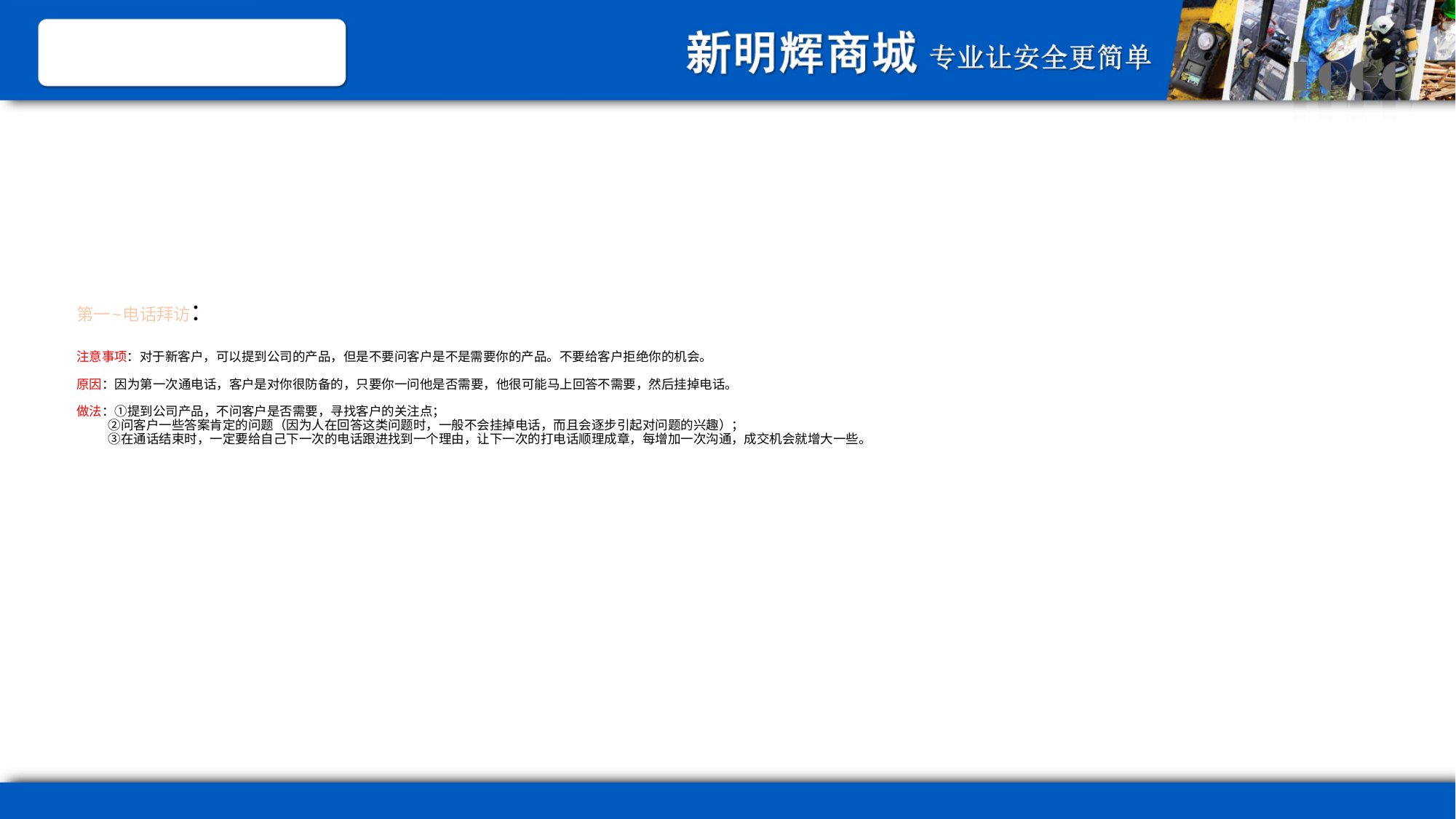

行业e
# 第一~电话拜访： 注意事项：对于新客户，可以提到公司的产品，但是不要问客户是不是需要你的产品。不要给客户拒绝你的机会。 原因：因为第一次通电话，客户是对你很防备的，只要你一问他是否需要，他很可能马上回答不需要，然后挂掉电话。 做法：①提到公司产品，不问客户是否需要，寻找客户的关注点； ②问客户一些答案肯定的问题（因为人在回答这类问题时，一般不会挂掉电话，而且会逐步引起对问题的兴趣）； ③在通话结束时，一定要给自己下一次的电话跟进找到一个理由，让下一次的打电话顺理成章，每增加一次沟通，成交机会就增大一些。